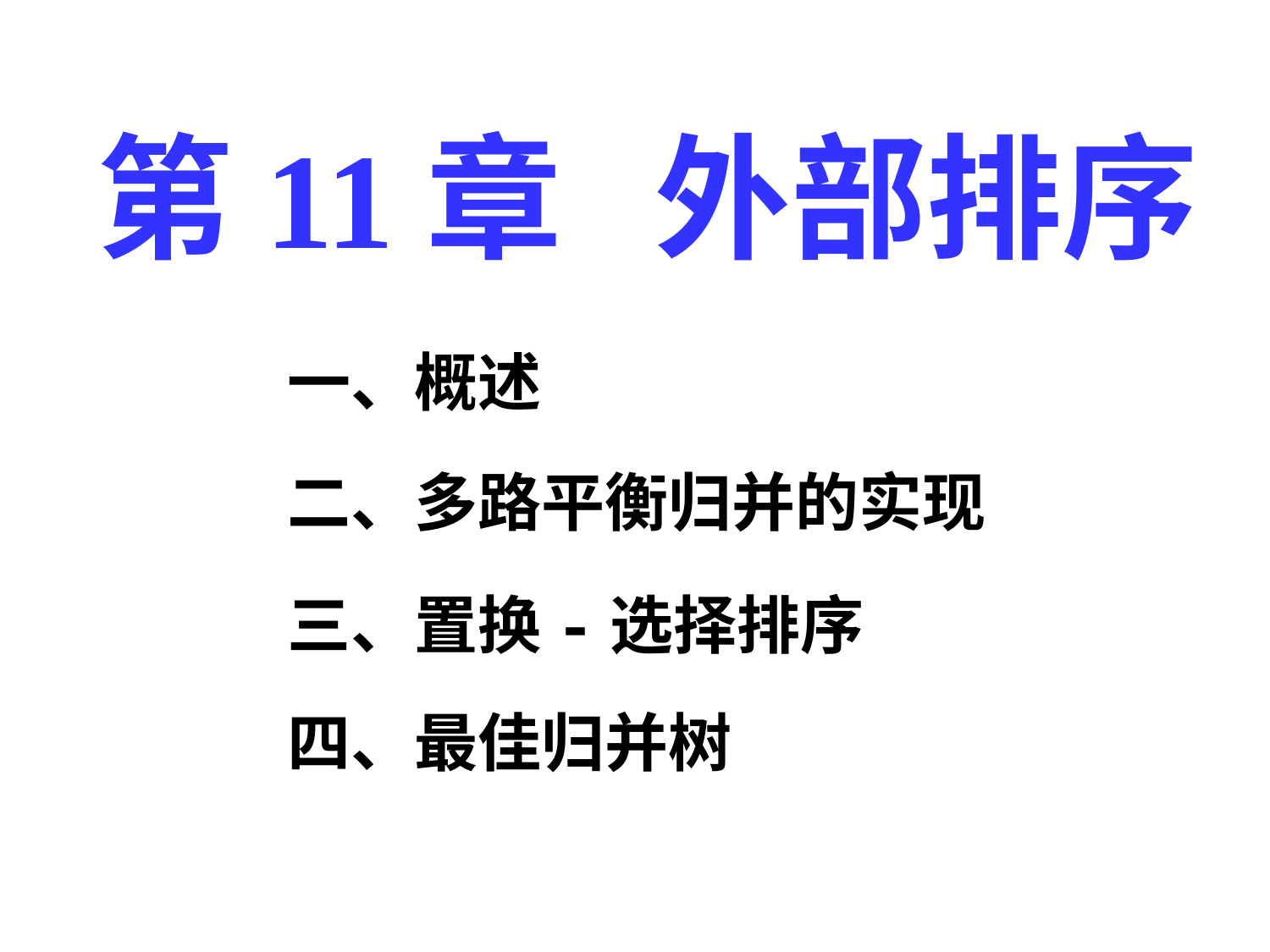

第11章   外部排序
一、概述
二、多路平衡归并的实现
三、置换-选择排序
四、最佳归并树